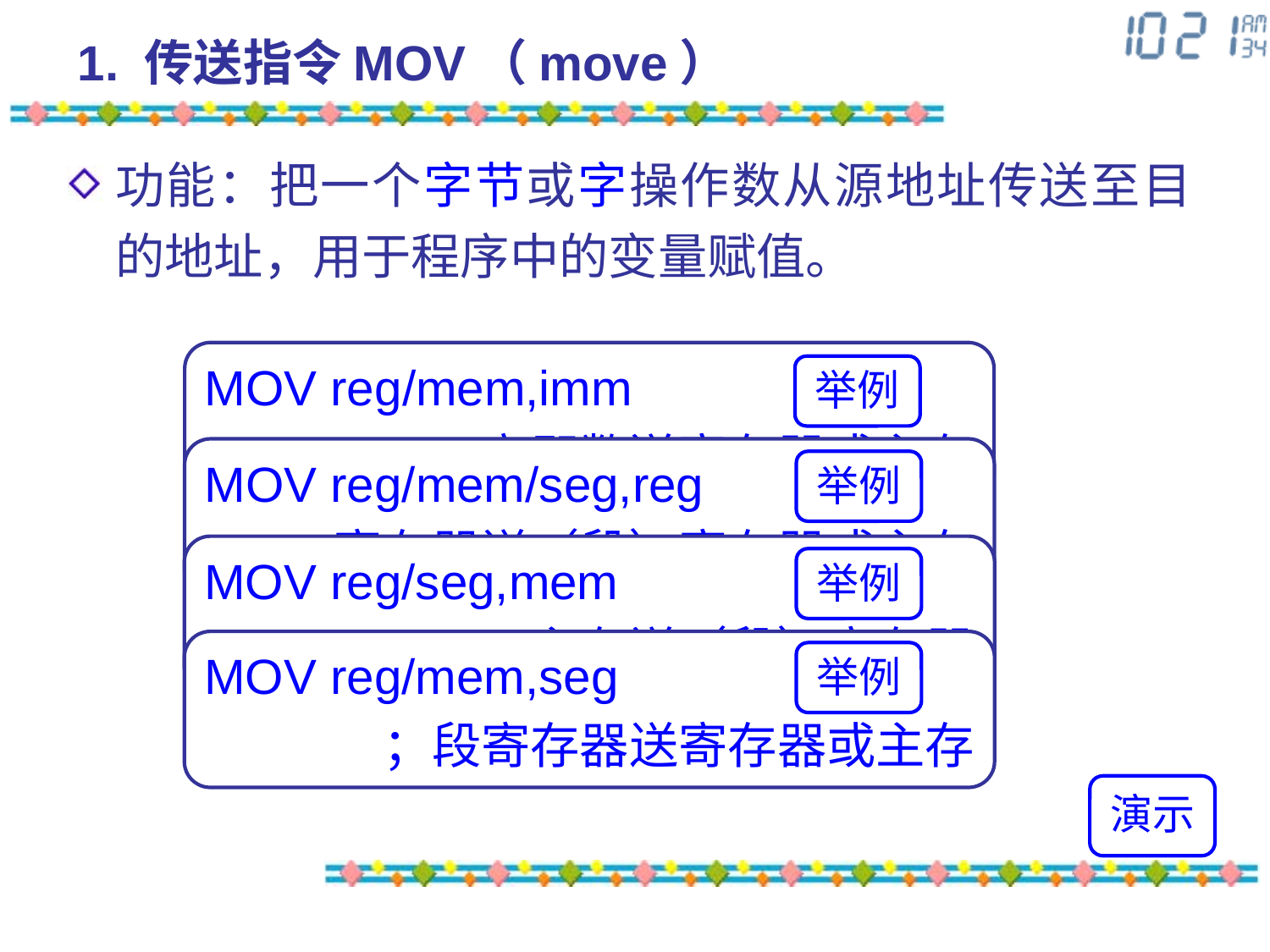

# 1. 传送指令MOV（move）
功能：把一个字节或字操作数从源地址传送至目的地址，用于程序中的变量赋值。

MOV reg/mem,imm
；立即数送寄存器或主存
举例
MOV reg/mem/seg,reg
；寄存器送（段）寄存器或主存
举例
MOV reg/seg,mem
；主存送（段）寄存器
举例
MOV reg/mem,seg
；段寄存器送寄存器或主存
举例
演示